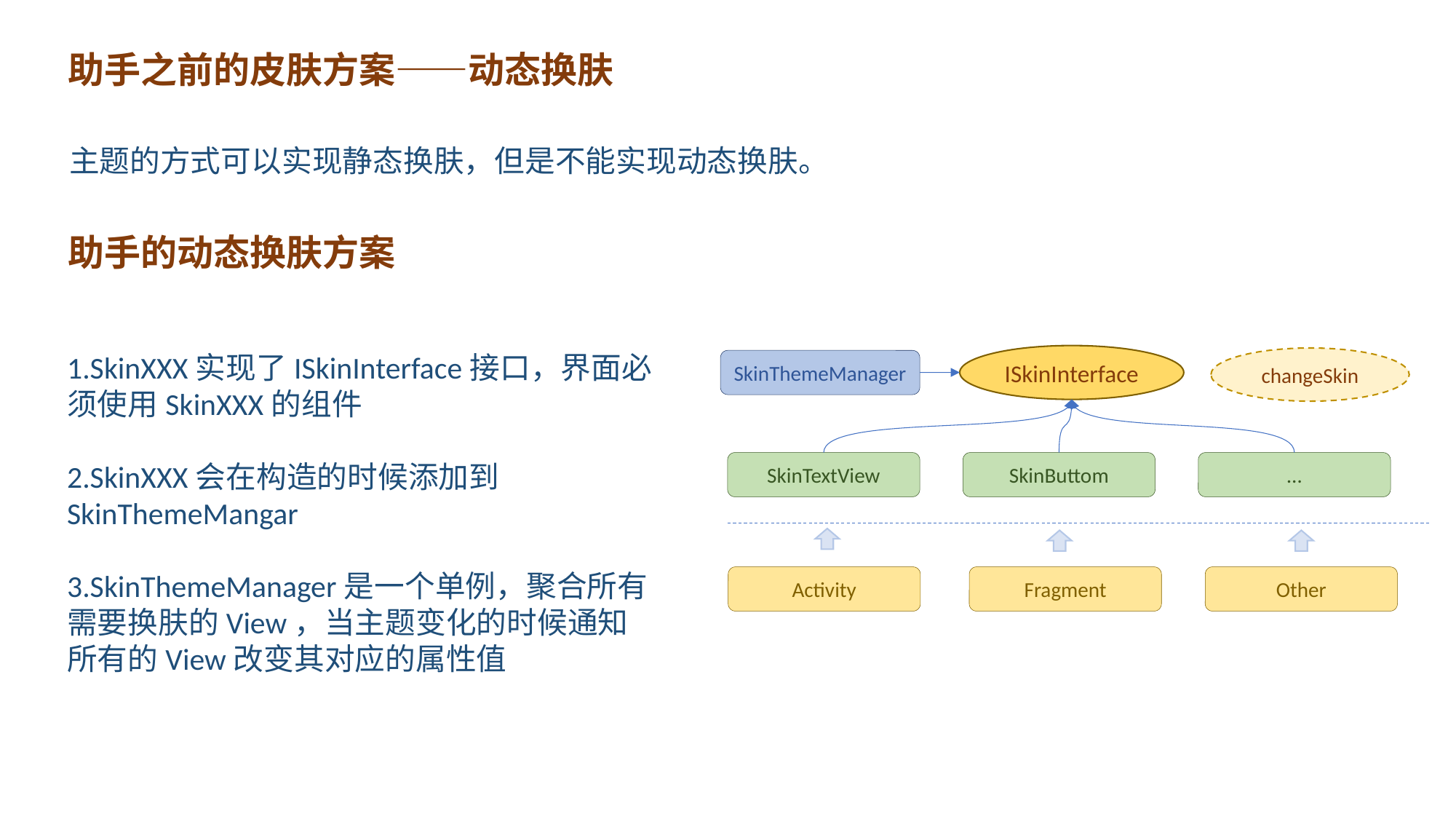

助手之前的皮肤方案——动态换肤
主题的方式可以实现静态换肤，但是不能实现动态换肤。
助手的动态换肤方案
1.SkinXXX实现了ISkinInterface接口，界面必须使用SkinXXX的组件

2.SkinXXX会在构造的时候添加到SkinThemeMangar

3.SkinThemeManager是一个单例，聚合所有需要换肤的View，当主题变化的时候通知所有的View改变其对应的属性值

ISkinInterface
SkinThemeManager
SkinTextView
SkinButtom
…
changeSkin

Fragment
Other
Activity